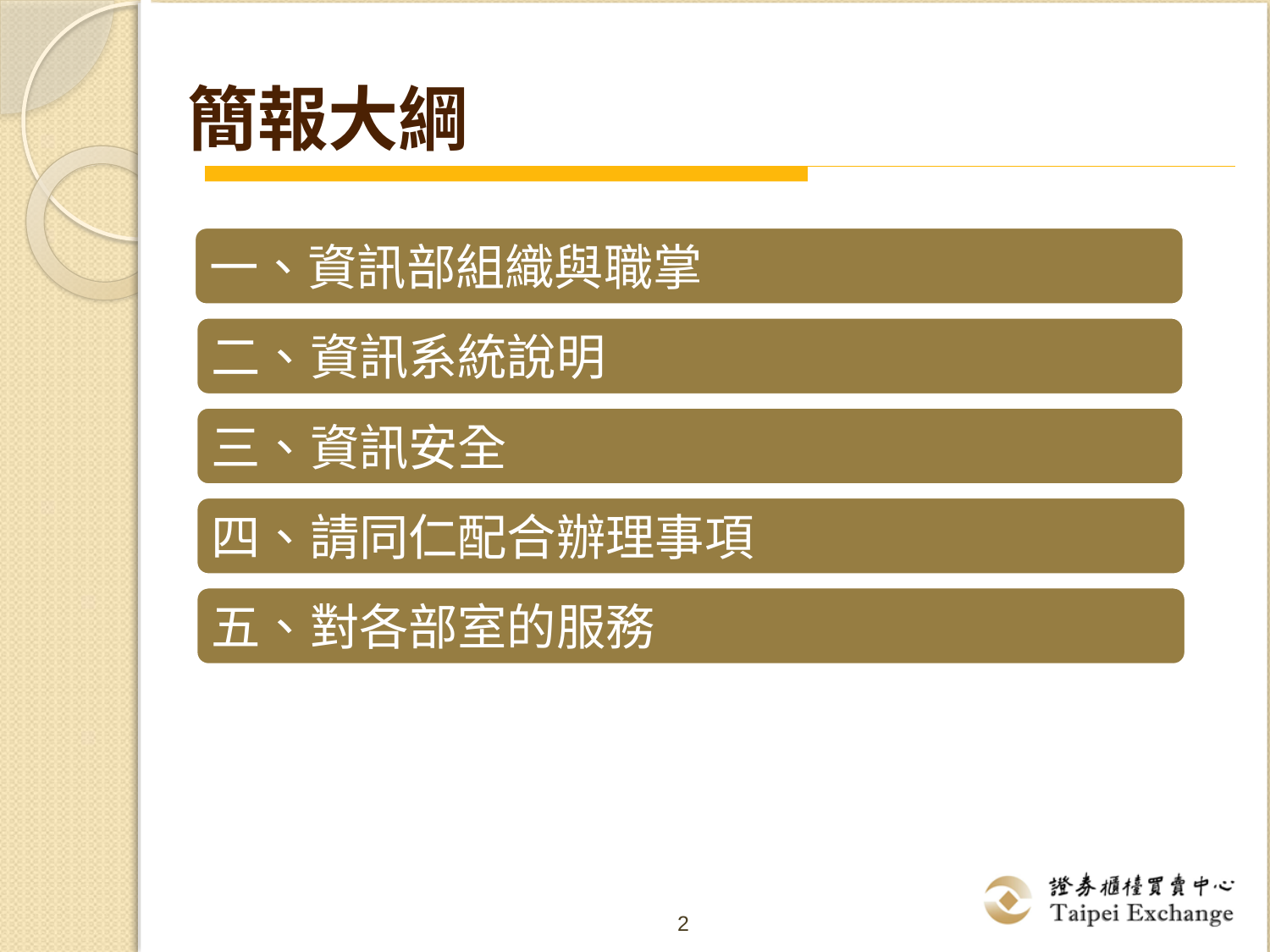

# 簡報大綱
一、資訊部組織與職掌
二、資訊系統說明
三、資訊安全
四、請同仁配合辦理事項
五、對各部室的服務
2